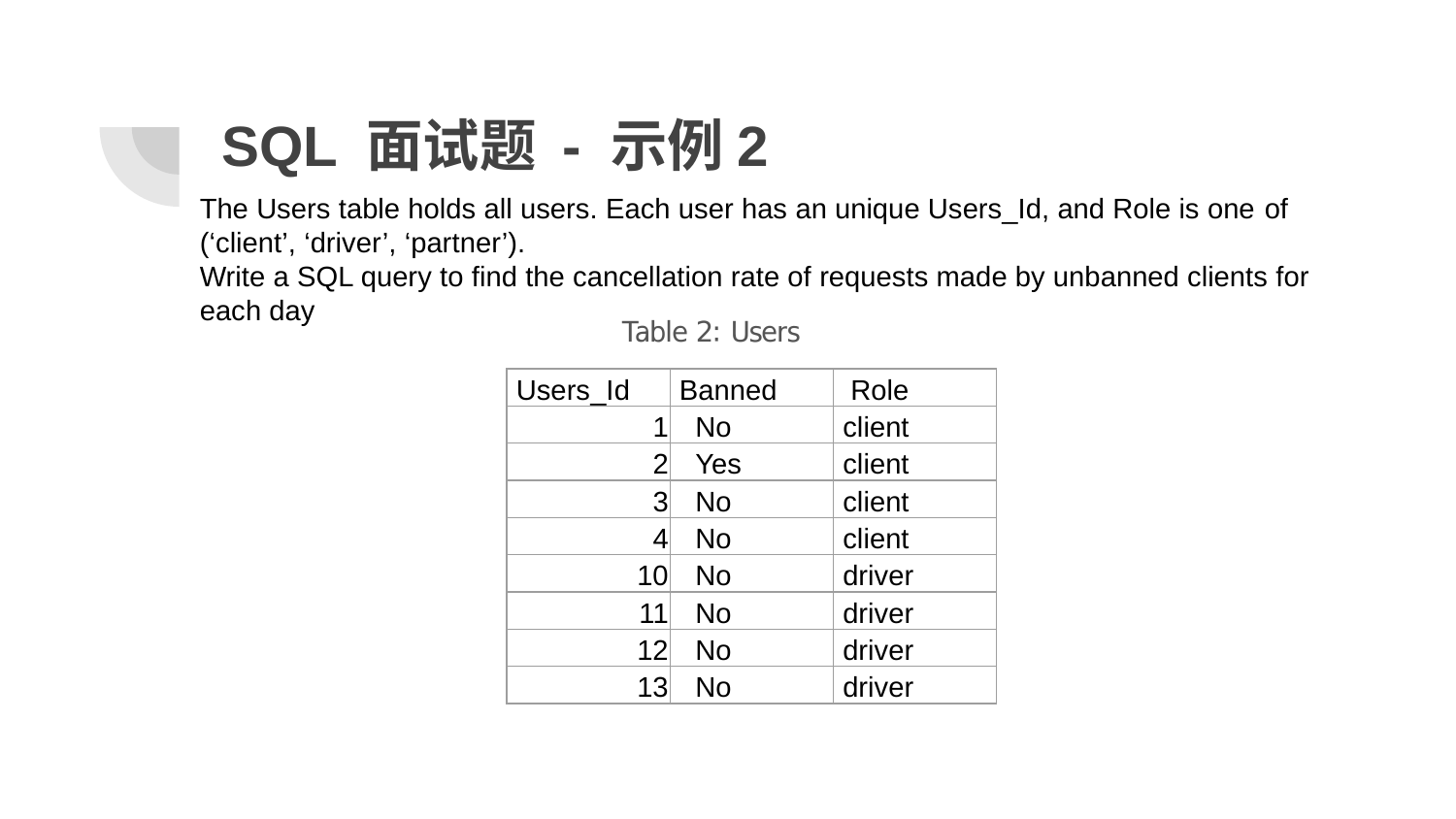

# SQL 面试题 - 示例2
The Users table holds all users. Each user has an unique Users_Id, and Role is one of (‘client’, ‘driver’, ‘partner’).
Write a SQL query to find the cancellation rate of requests made by unbanned clients for each day

Table 2: Users
| Users\_Id | Banned | Role |
| --- | --- | --- |
| 1 | No | client |
| 2 | Yes | client |
| 3 | No | client |
| 4 | No | client |
| 10 | No | driver |
| 11 | No | driver |
| 12 | No | driver |
| 13 | No | driver |